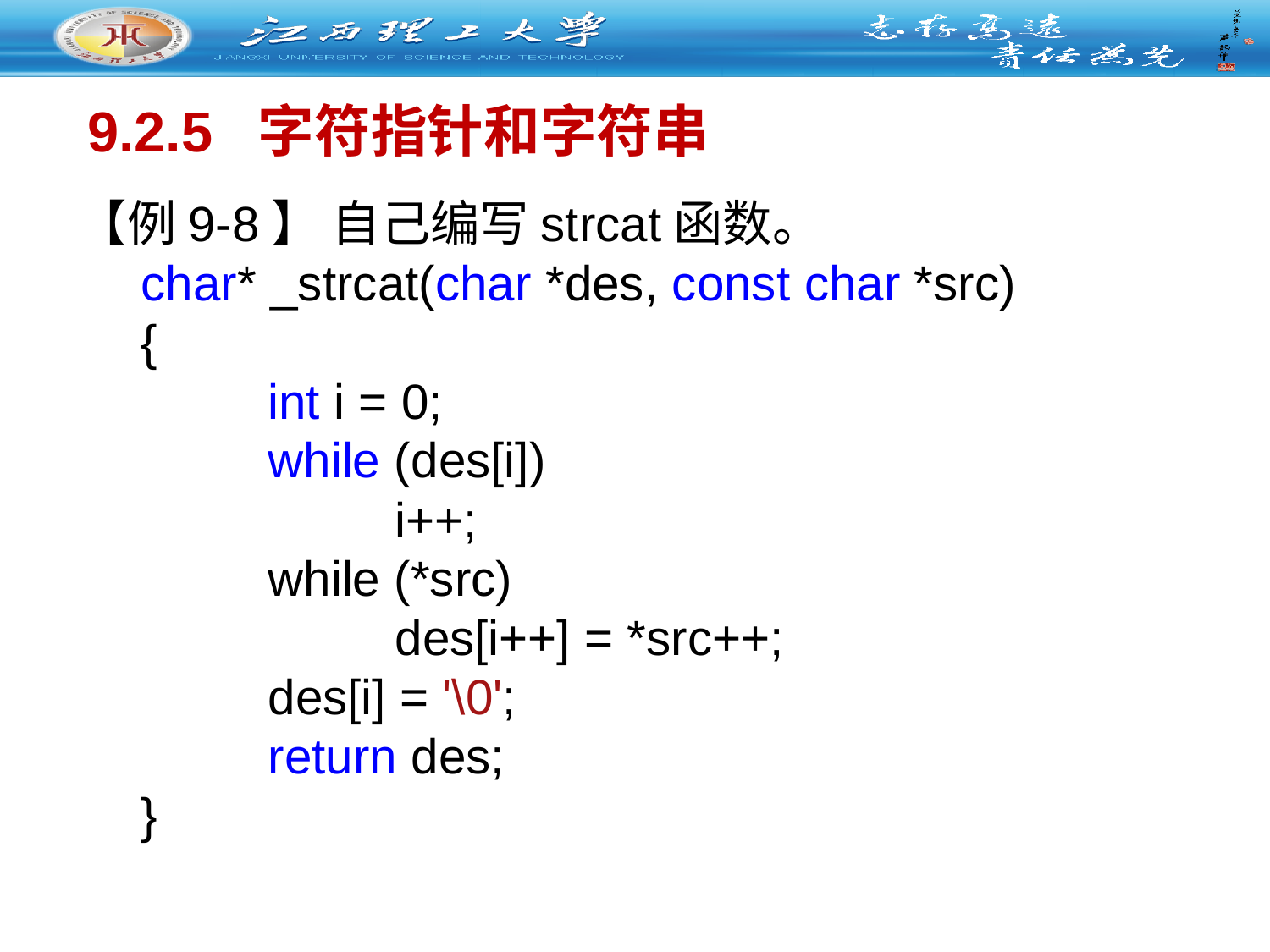

# 9.2.5  字符指针和字符串
【例9-8】 自己编写strcat函数。
char* _strcat(char *des, const char *src)
{
 	int i = 0;
 	while (des[i])
 		i++;
 	while (*src)
  		des[i++] = *src++;
 	des[i] = '\0';
 	return des;
}